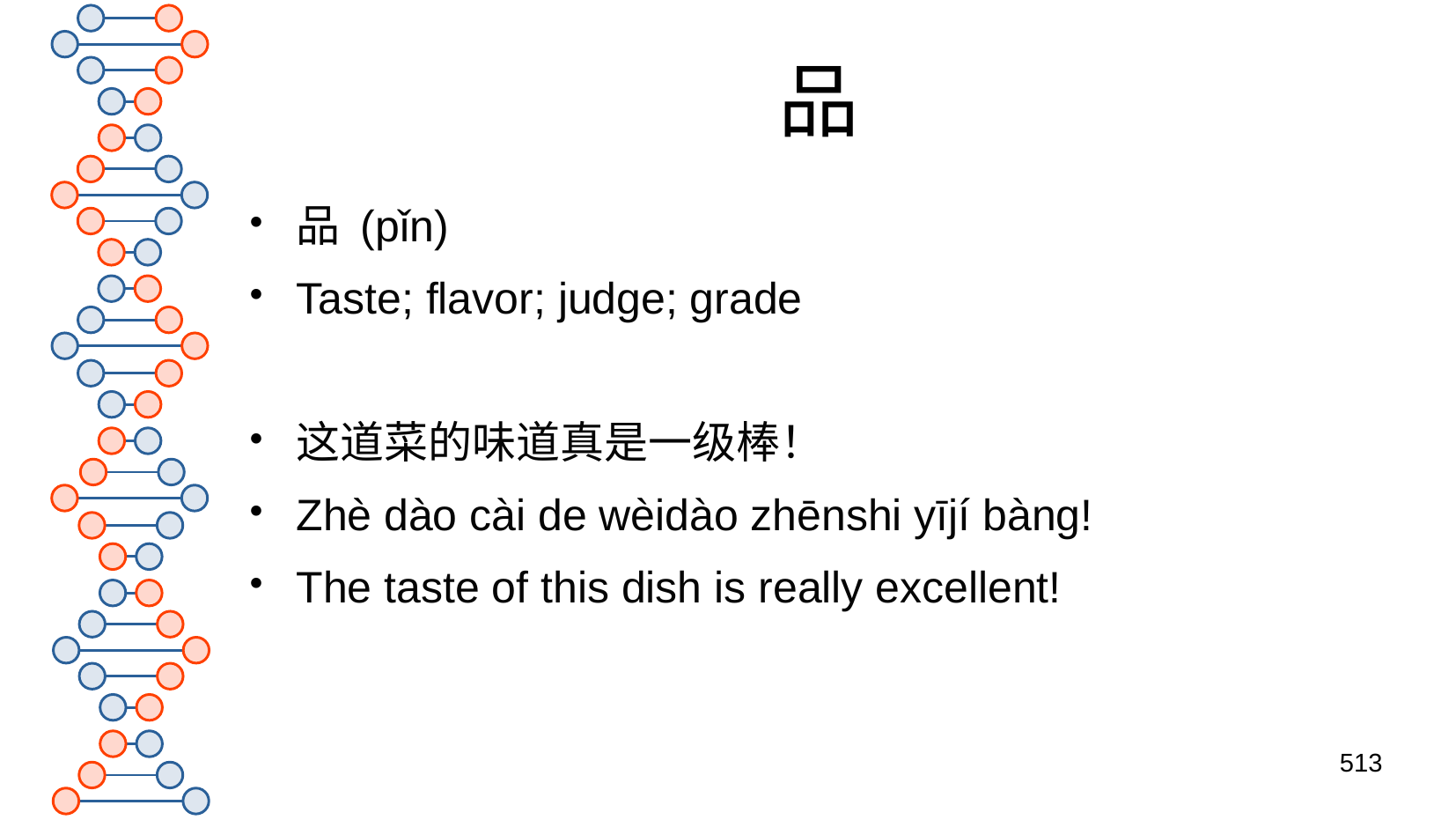

# 品
品 (pǐn)
Taste; flavor; judge; grade

这道菜的味道真是一级棒！
Zhè dào cài de wèidào zhēnshi yījí bàng!
The taste of this dish is really excellent!

513